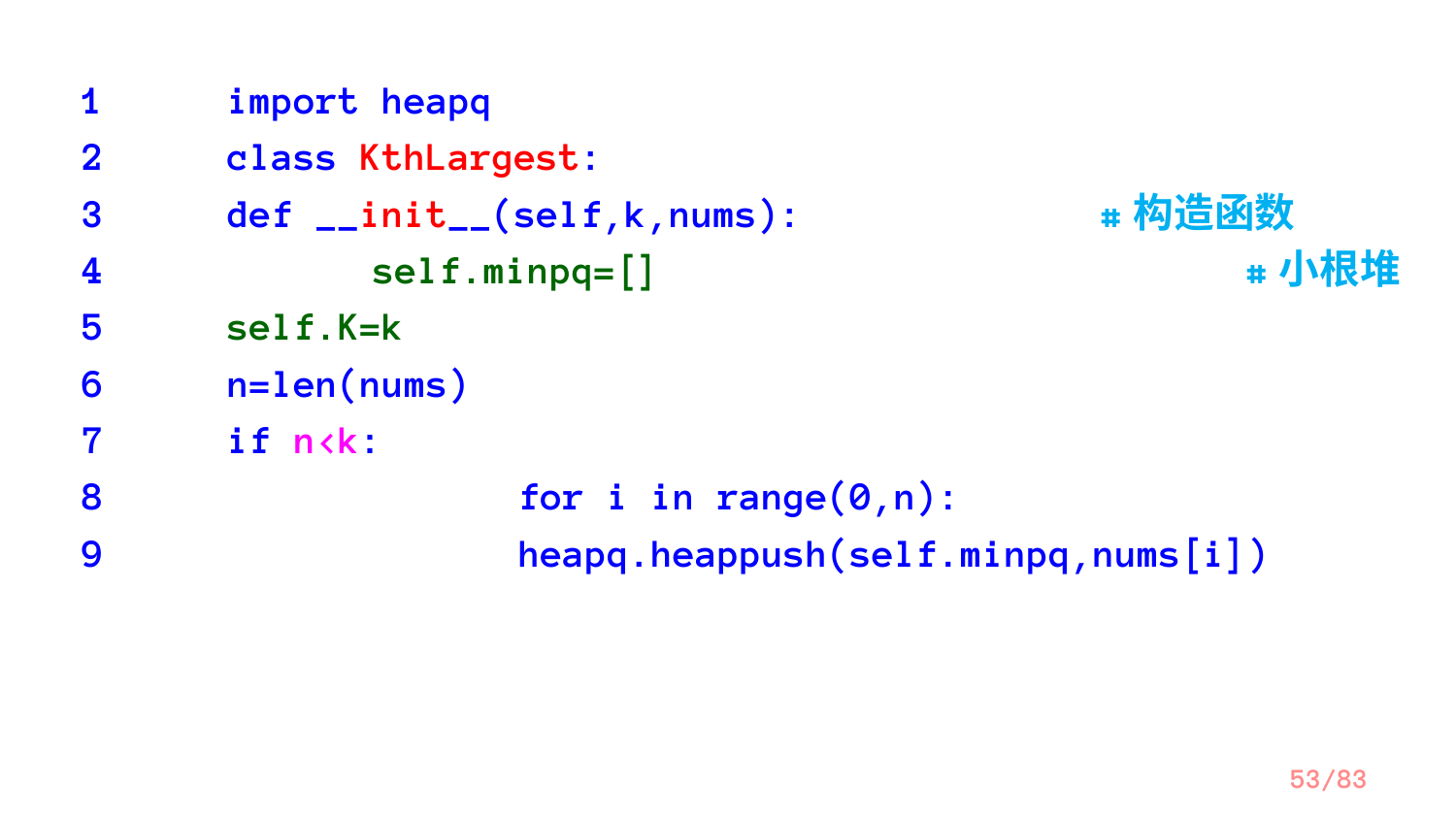

1	import heapq
2	class KthLargest:
3   	def __init__(self,k,nums):			#构造函数
4    		self.minpq=[]           			#小根堆
5     	self.K=k
6     	n=len(nums)
7     	if n<k:
8      		for i in range(0,n):
9        		heapq.heappush(self.minpq,nums[i])
53/83